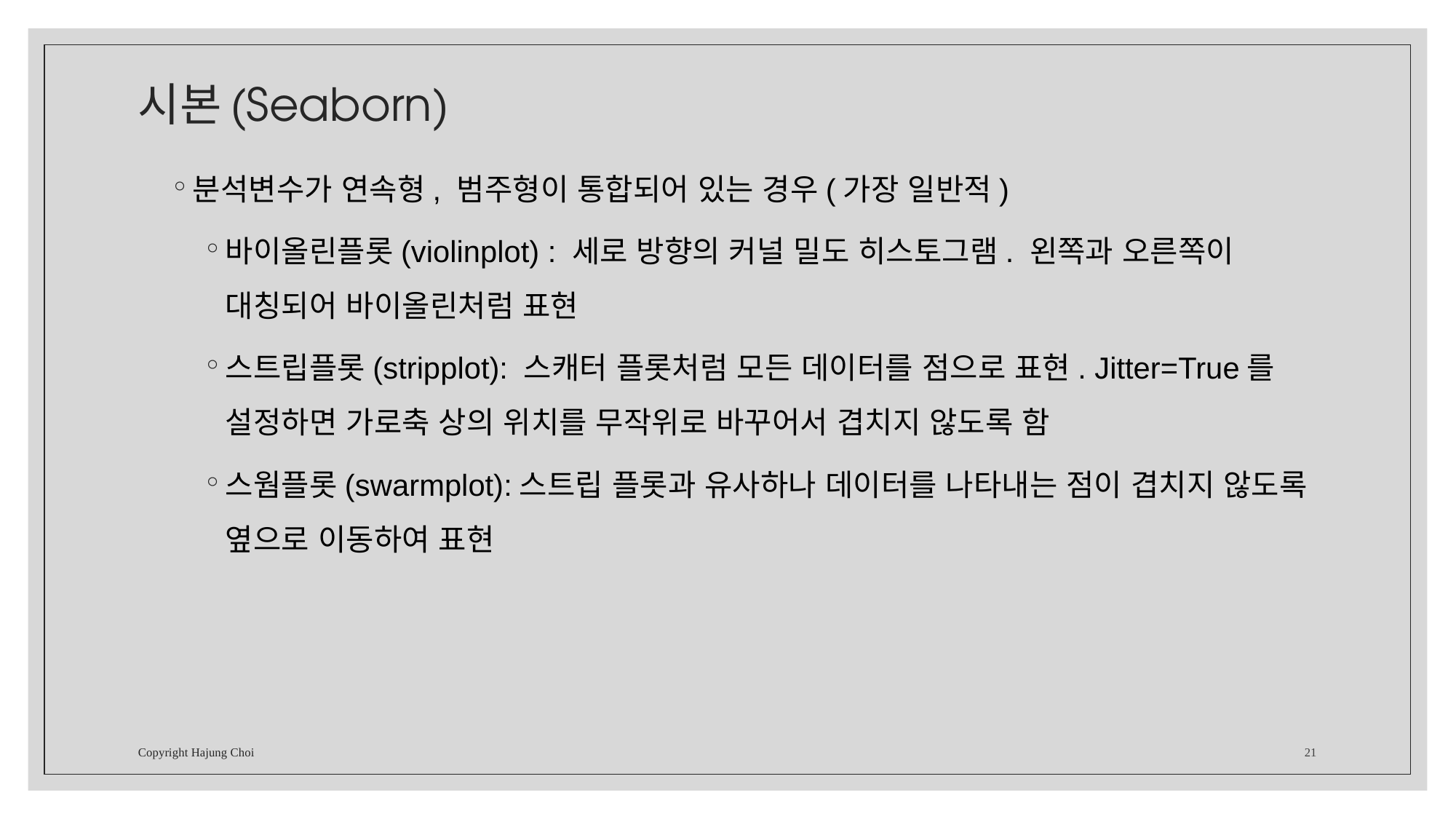

# 시본(Seaborn)
분석변수가 연속형, 범주형이 통합되어 있는 경우(가장 일반적)
바이올린플롯(violinplot) : 세로 방향의 커널 밀도 히스토그램. 왼쪽과 오른쪽이 대칭되어 바이올린처럼 표현
스트립플롯(stripplot): 스캐터 플롯처럼 모든 데이터를 점으로 표현. Jitter=True를 설정하면 가로축 상의 위치를 무작위로 바꾸어서 겹치지 않도록 함
스웜플롯(swarmplot):스트립 플롯과 유사하나 데이터를 나타내는 점이 겹치지 않도록 옆으로 이동하여 표현
Copyright Hajung Choi
21